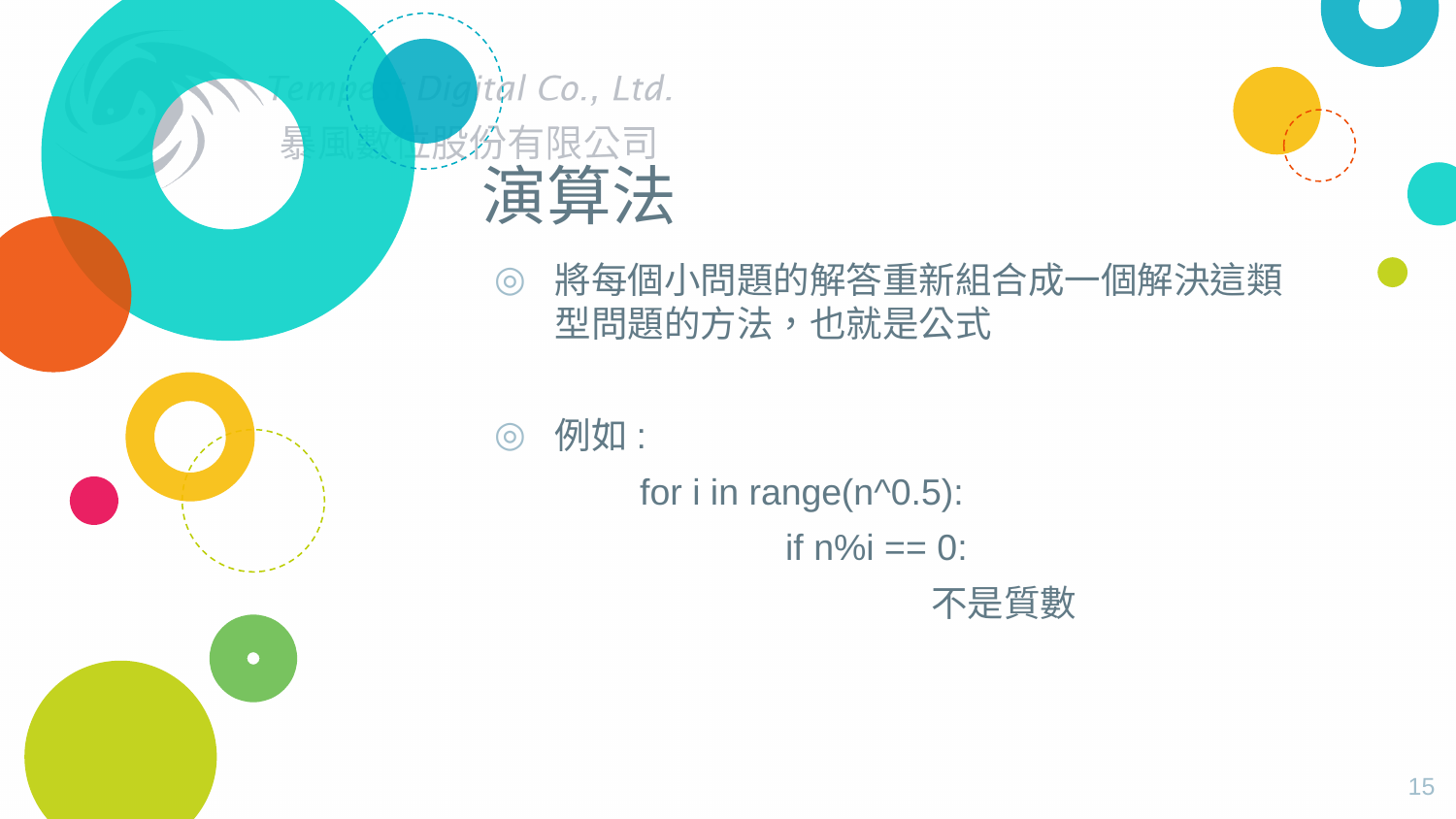

# 演算法
將每個小問題的解答重新組合成一個解決這類型問題的方法，也就是公式

例如:
	for i in range(n^0.5):
		if n%i == 0:
			不是質數

15